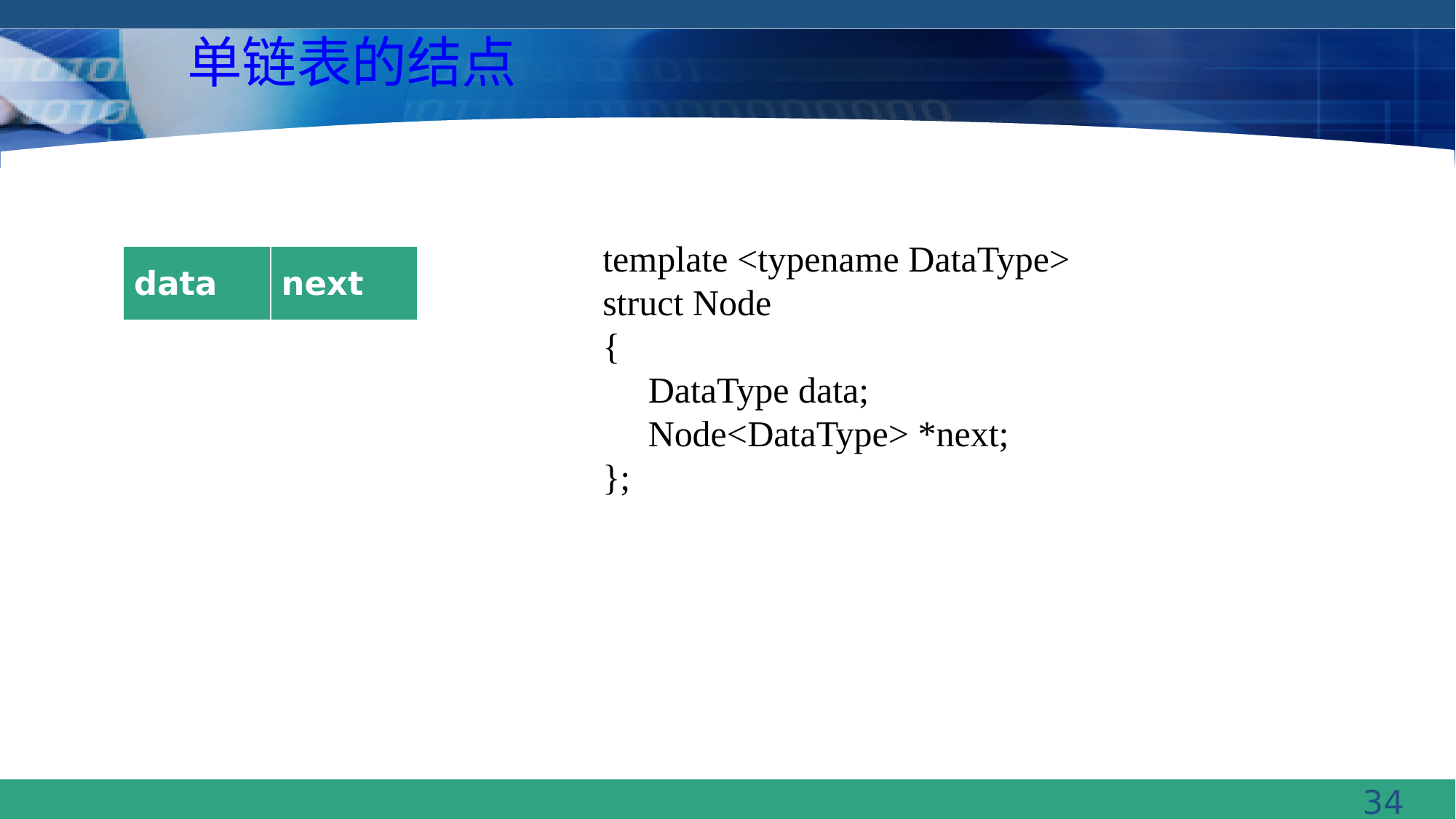

# 单链表的结点
template <typename DataType>
struct Node
{
     DataType data;
     Node<DataType> *next;
};
| data | next |
| --- | --- |